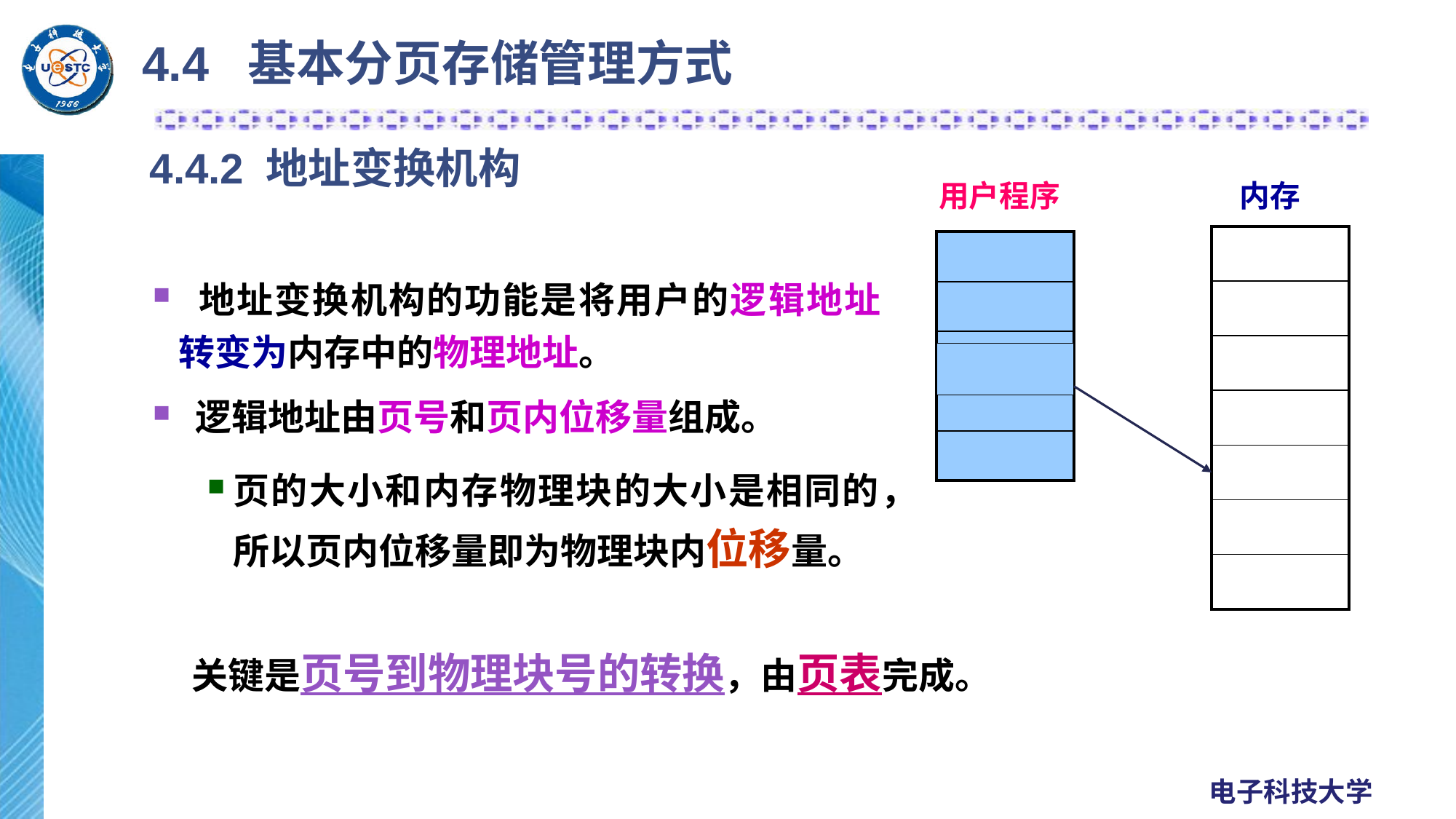

4.4  基本分页存储管理方式
# 4.4.2 地址变换机构
用户程序
内存
|  |
| --- |
|  |
|  |
|  |
|  |
|  |
|  |
|  |
| --- |
|  |
|  |
|  |
|  |
 地址变换机构的功能是将用户的逻辑地址转变为内存中的物理地址。
 逻辑地址由页号和页内位移量组成。
页的大小和内存物理块的大小是相同的，所以页内位移量即为物理块内位移量。

关键是页号到物理块号的转换，由页表完成。